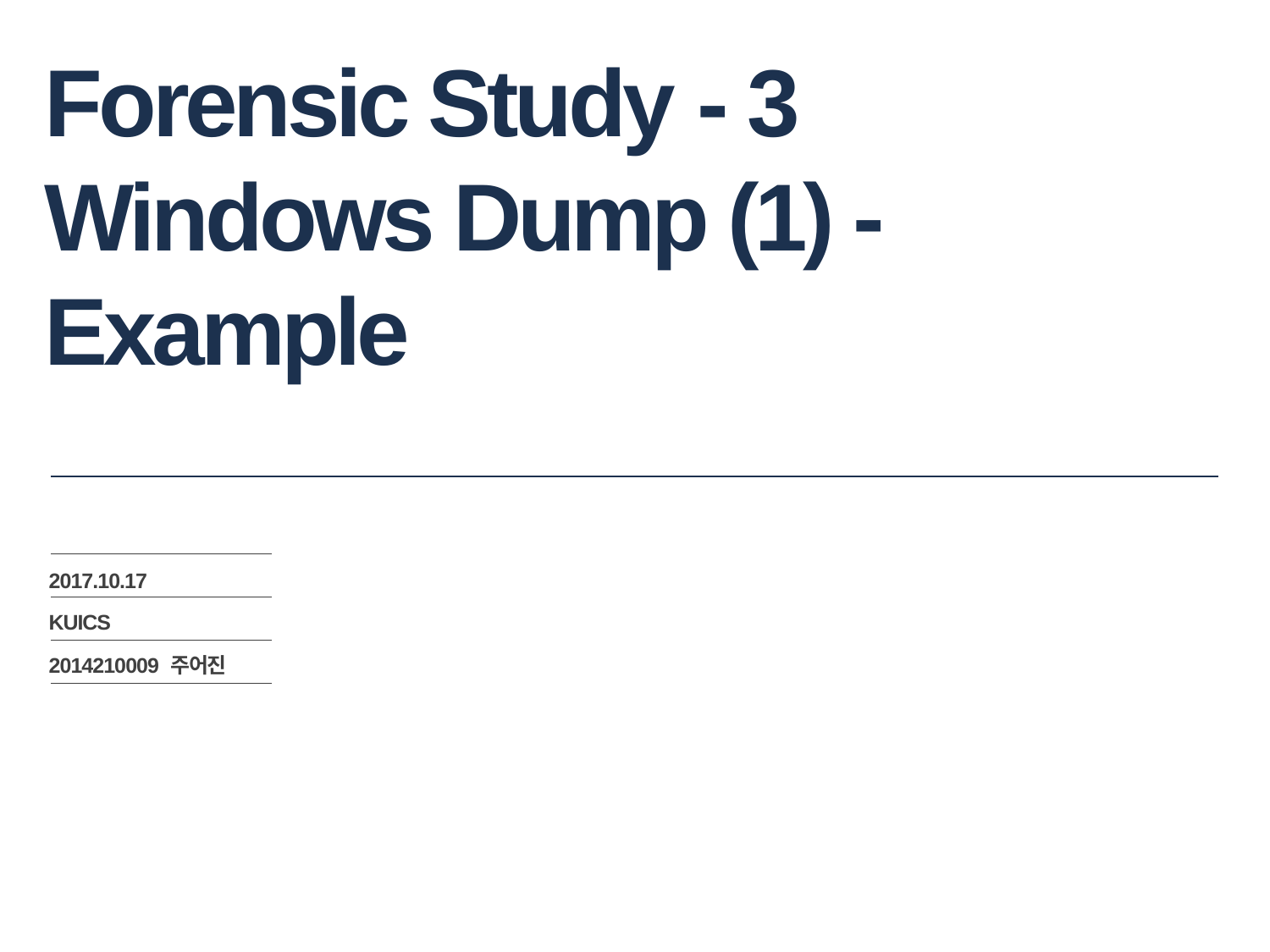

# Forensic Study - 3
Windows Dump (1) - Example
2017.10.17
KUICS
2014210009 주어진